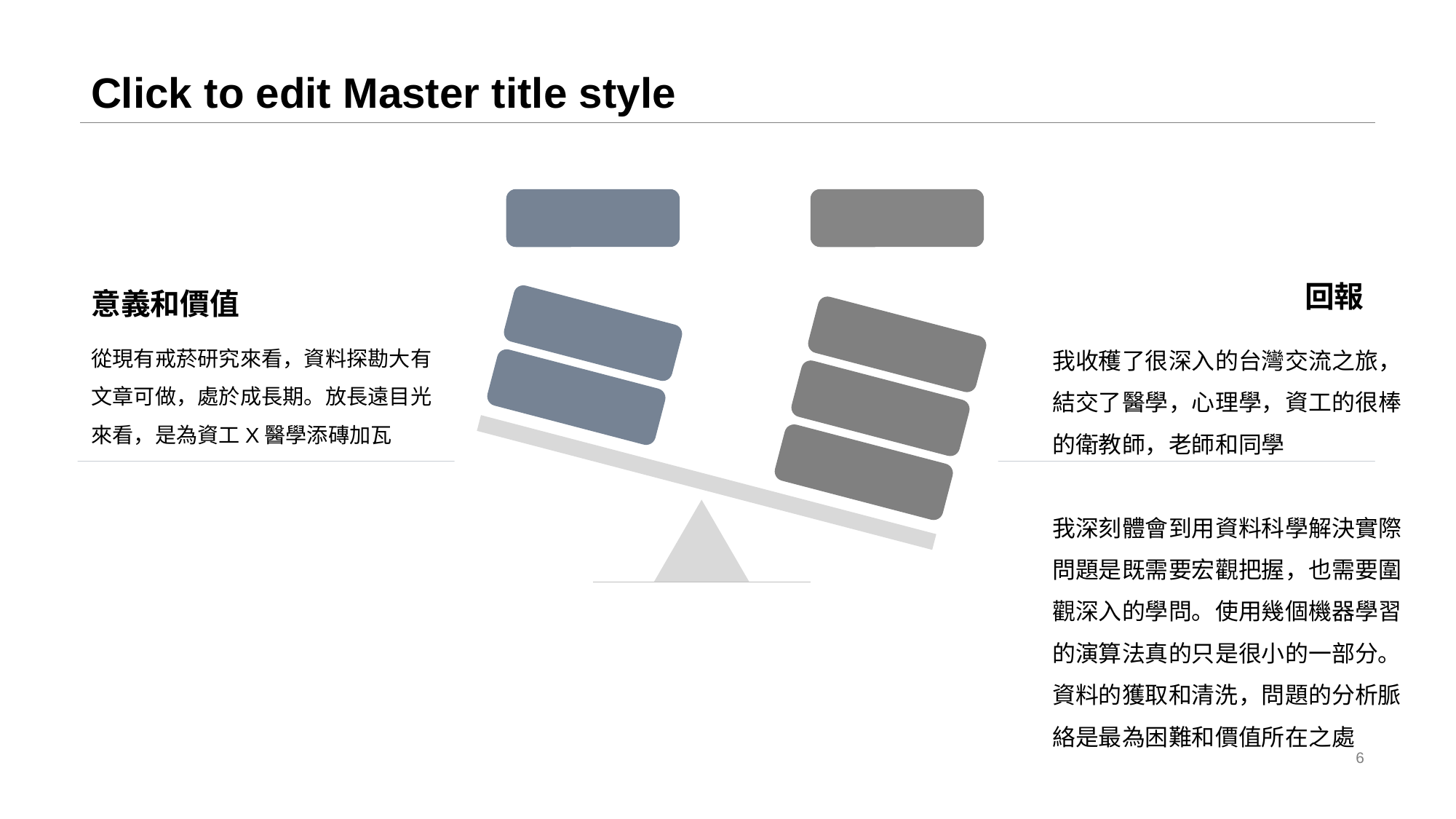

# Click to edit Master title style

回報
意義和價值
從現有戒菸研究來看，資料探勘大有文章可做，處於成長期。放長遠目光來看，是為資工X醫學添磚加瓦
我收穫了很深入的台灣交流之旅，結交了醫學，心理學，資工的很棒的衛教師，老師和同學

我深刻體會到用資料科學解決實際問題是既需要宏觀把握，也需要圍觀深入的學問。使用幾個機器學習的演算法真的只是很小的一部分。資料的獲取和清洗，問題的分析脈絡是最為困難和價值所在之處

6